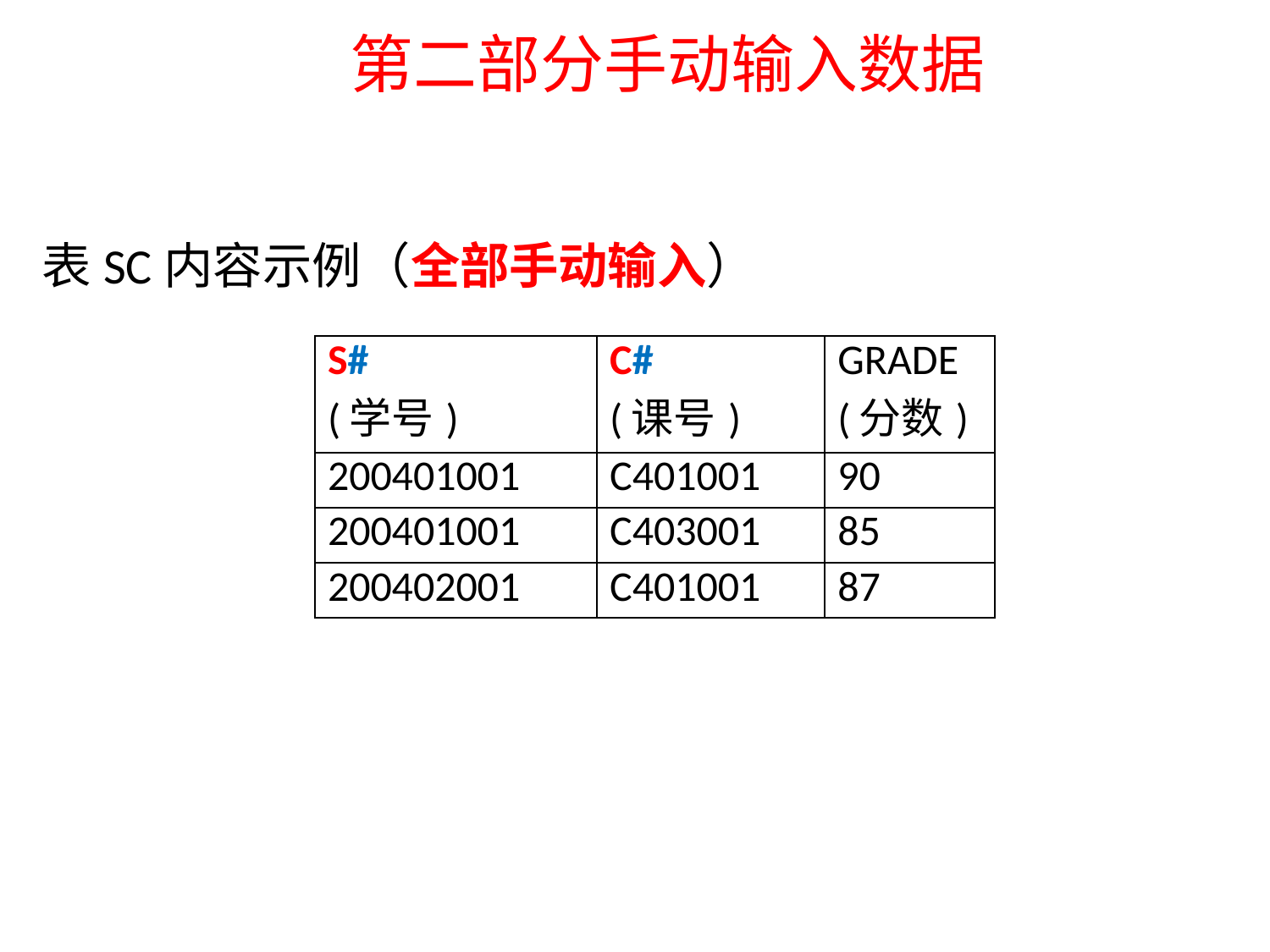

# 第二部分手动输入数据
表SC内容示例（全部手动输入）

| S# (学号) | C# (课号) | GRADE (分数) |
| --- | --- | --- |
| 200401001 | C401001 | 90 |
| 200401001 | C403001 | 85 |
| 200402001 | C401001 | 87 |